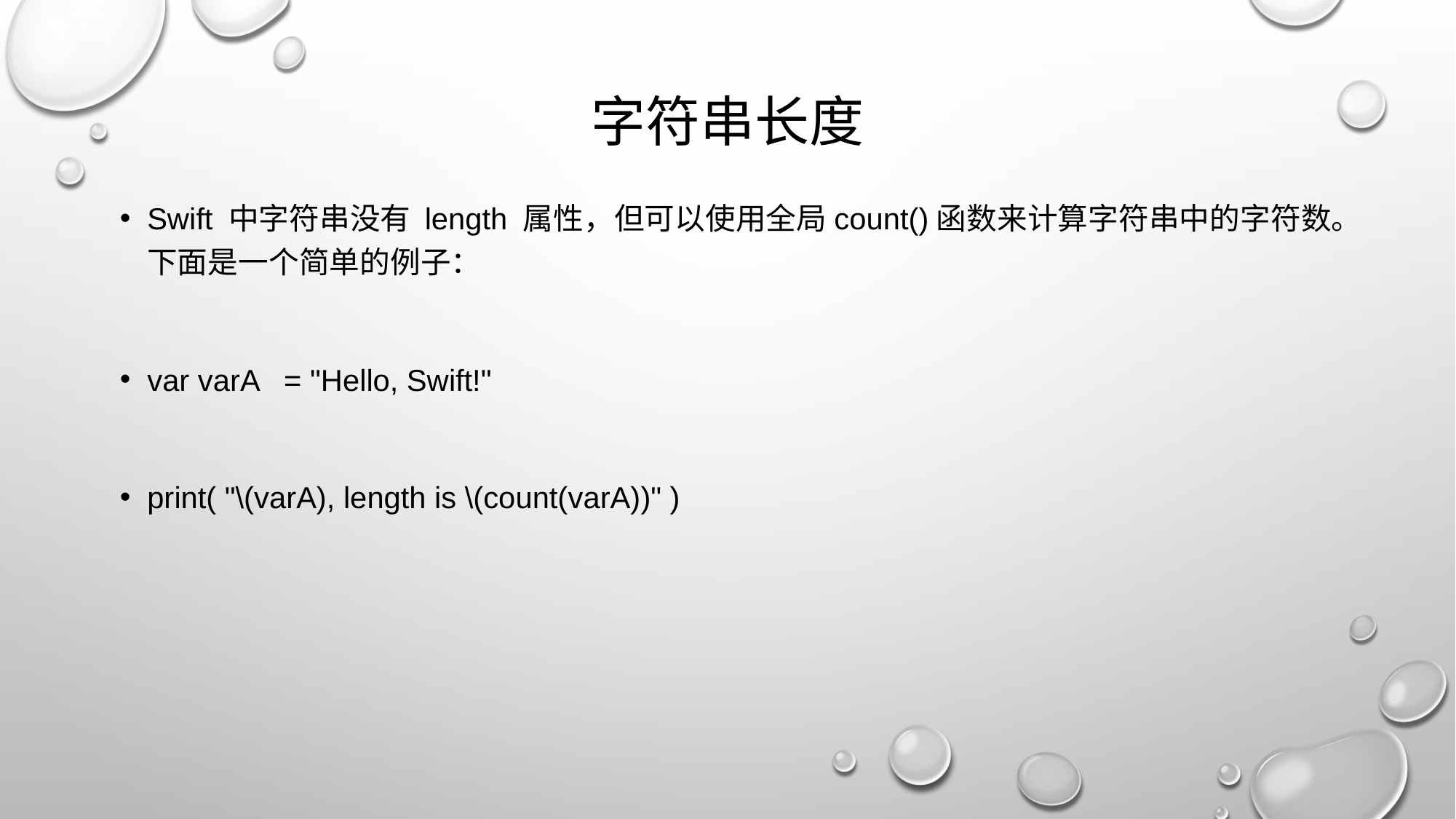

# 字符串长度
Swift 中字符串没有 length 属性，但可以使用全局count()函数来计算字符串中的字符数。下面是一个简单的例子：

var varA   = "Hello, Swift!"

print( "\(varA), length is \(count(varA))" )